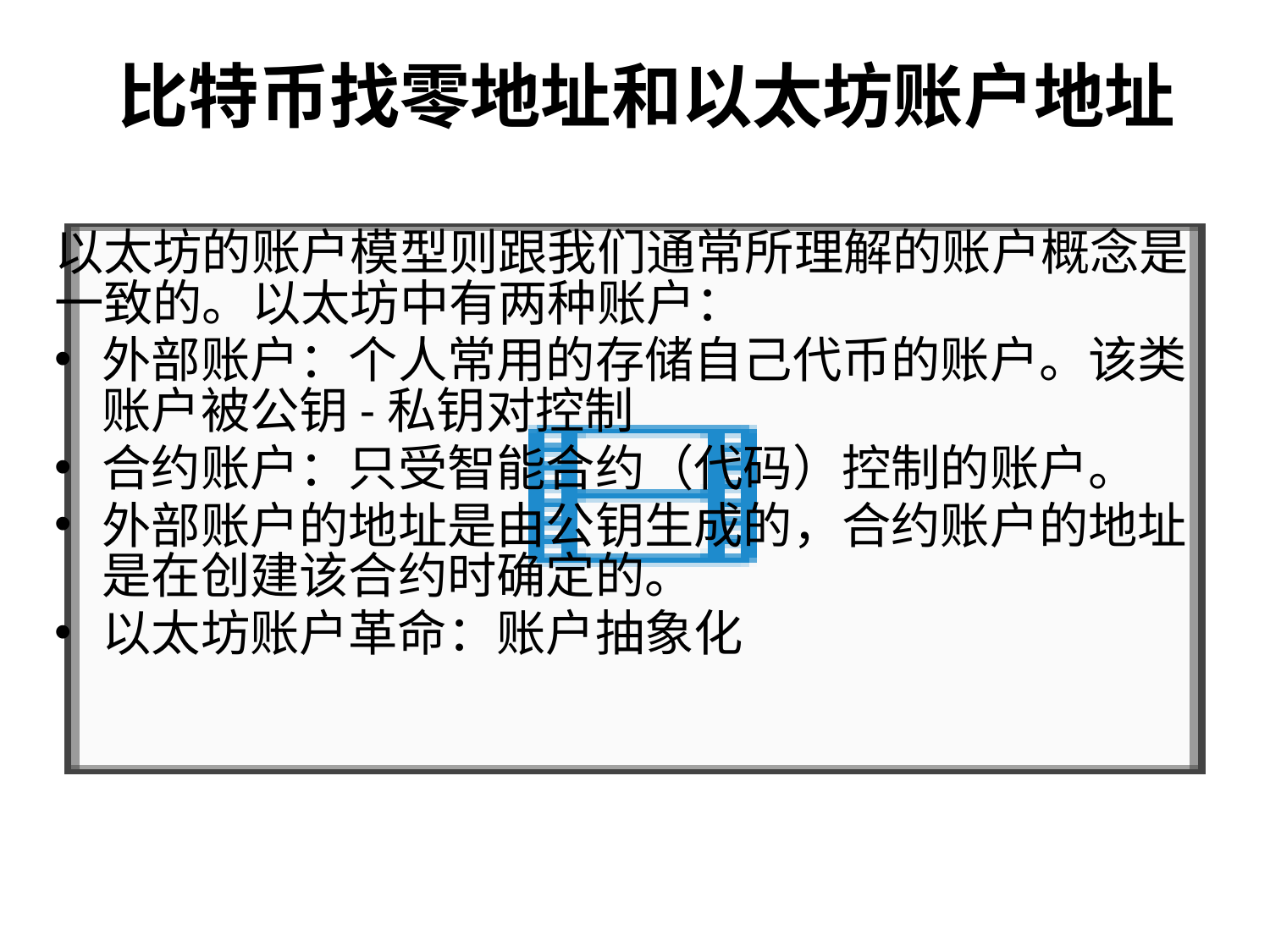

# 比特币找零地址和以太坊账户地址
以太坊的账户模型则跟我们通常所理解的账户概念是一致的。以太坊中有两种账户：
外部账户：个人常用的存储自己代币的账户。该类账户被公钥-私钥对控制
合约账户：只受智能合约（代码）控制的账户。
外部账户的地址是由公钥生成的，合约账户的地址是在创建该合约时确定的。
以太坊账户革命：账户抽象化